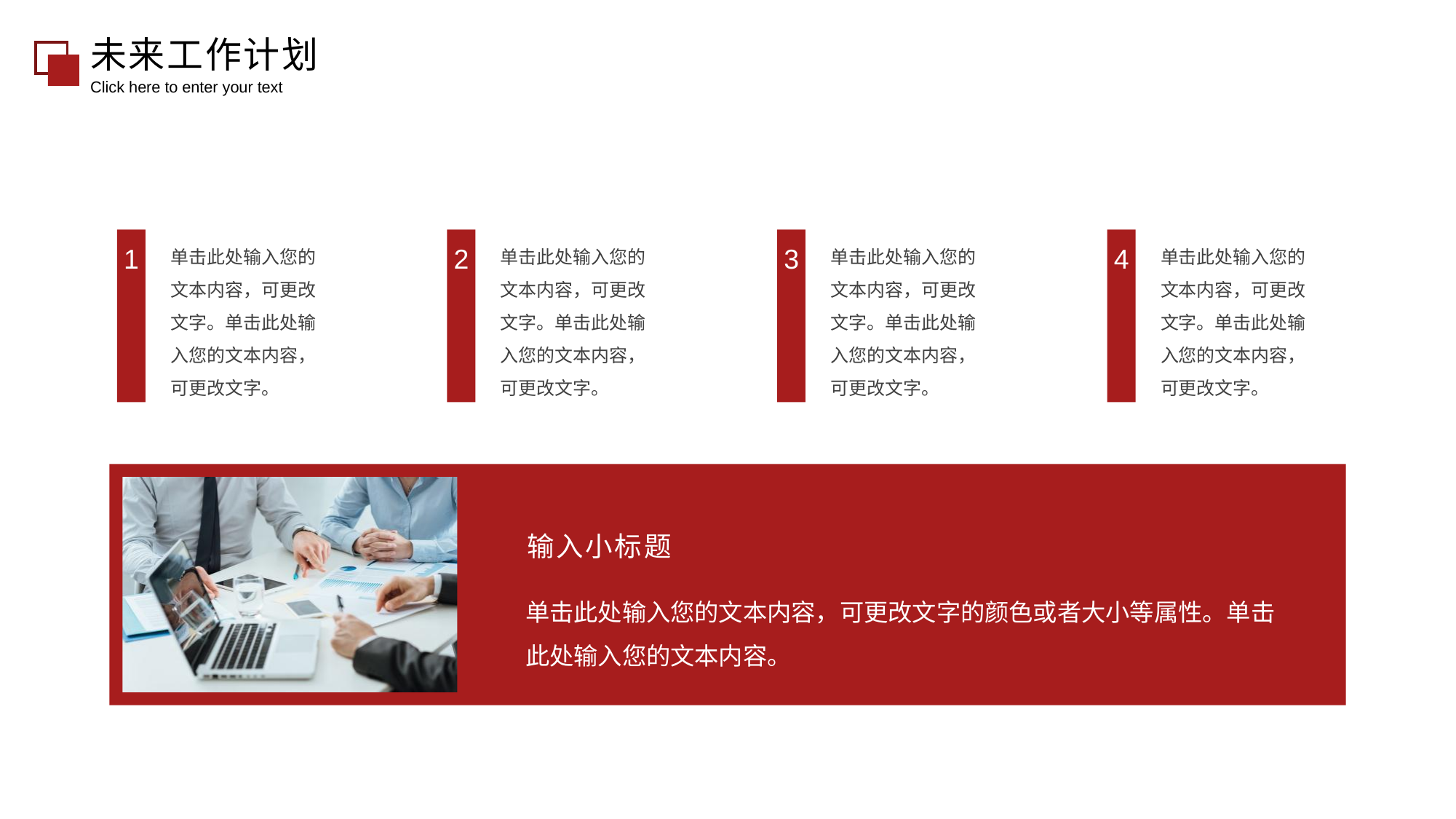

未来工作计划
Click here to enter your text

1
单击此处输入您的文本内容，可更改文字。单击此处输入您的文本内容，可更改文字。

2
单击此处输入您的文本内容，可更改文字。单击此处输入您的文本内容，可更改文字。

3
单击此处输入您的文本内容，可更改文字。单击此处输入您的文本内容，可更改文字。

4
单击此处输入您的文本内容，可更改文字。单击此处输入您的文本内容，可更改文字。

输入小标题
单击此处输入您的文本内容，可更改文字的颜色或者大小等属性。单击此处输入您的文本内容。